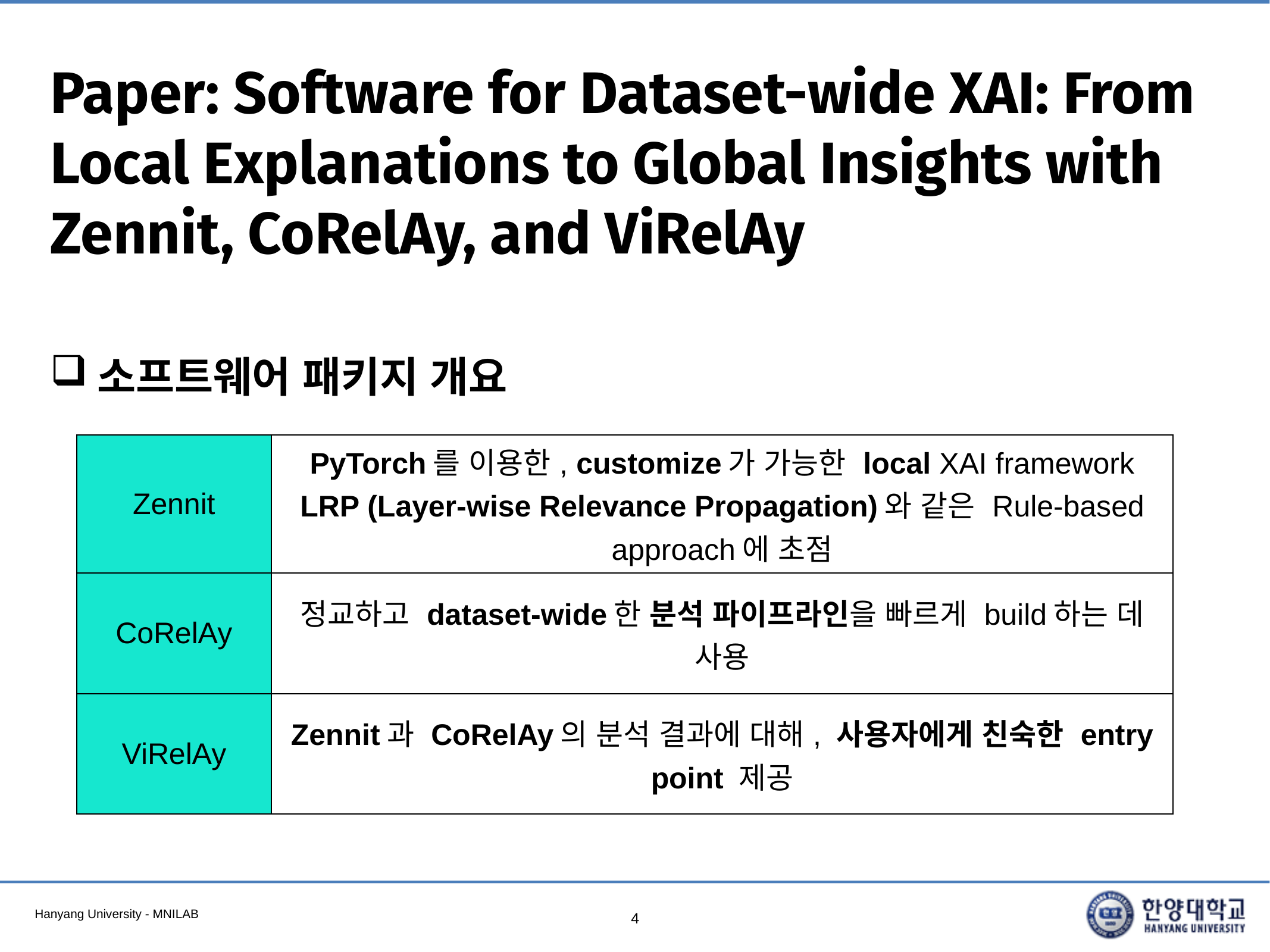

# Paper: Software for Dataset-wide XAI: From Local Explanations to Global Insights with Zennit, CoRelAy, and ViRelAy
소프트웨어 패키지 개요
| Zennit | PyTorch를 이용한, customize가 가능한 local XAI framework LRP (Layer-wise Relevance Propagation)와 같은 Rule-based approach에 초점 |
| --- | --- |
| CoRelAy | 정교하고 dataset-wide한 분석 파이프라인을 빠르게 build하는 데 사용 |
| ViRelAy | Zennit과 CoRelAy의 분석 결과에 대해, 사용자에게 친숙한 entry point 제공 |
4